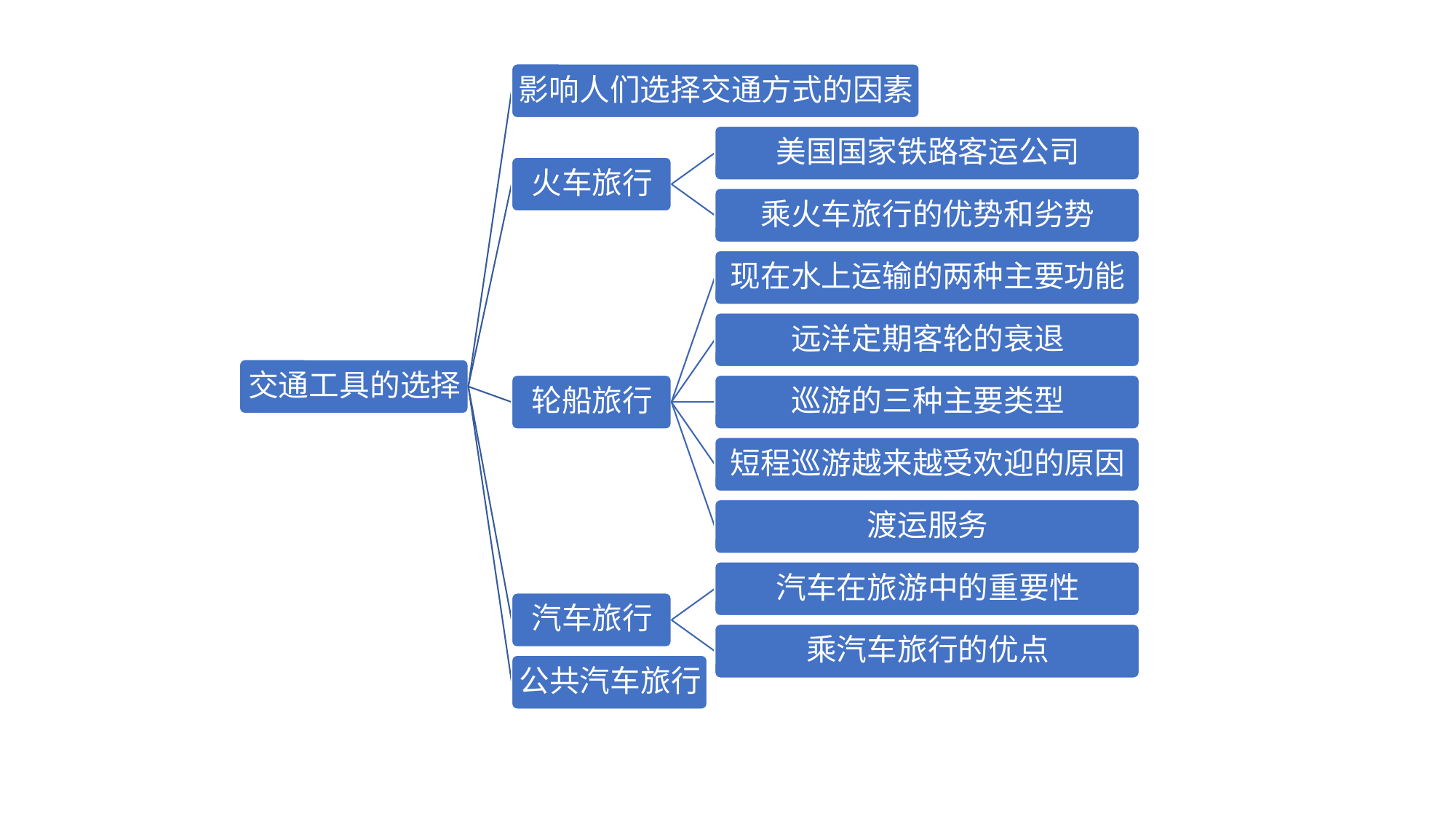

交通工具的选择

影响人们选择交通方式的因素

火车旅行

美国国家铁路客运公司

乘火车旅行的优势和劣势

轮船旅行

现在水上运输的两种主要功能

远洋定期客轮的衰退

巡游的三种主要类型

短程巡游越来越受欢迎的原因

渡运服务

汽车旅行

汽车在旅游中的重要性

乘汽车旅行的优点

公共汽车旅行